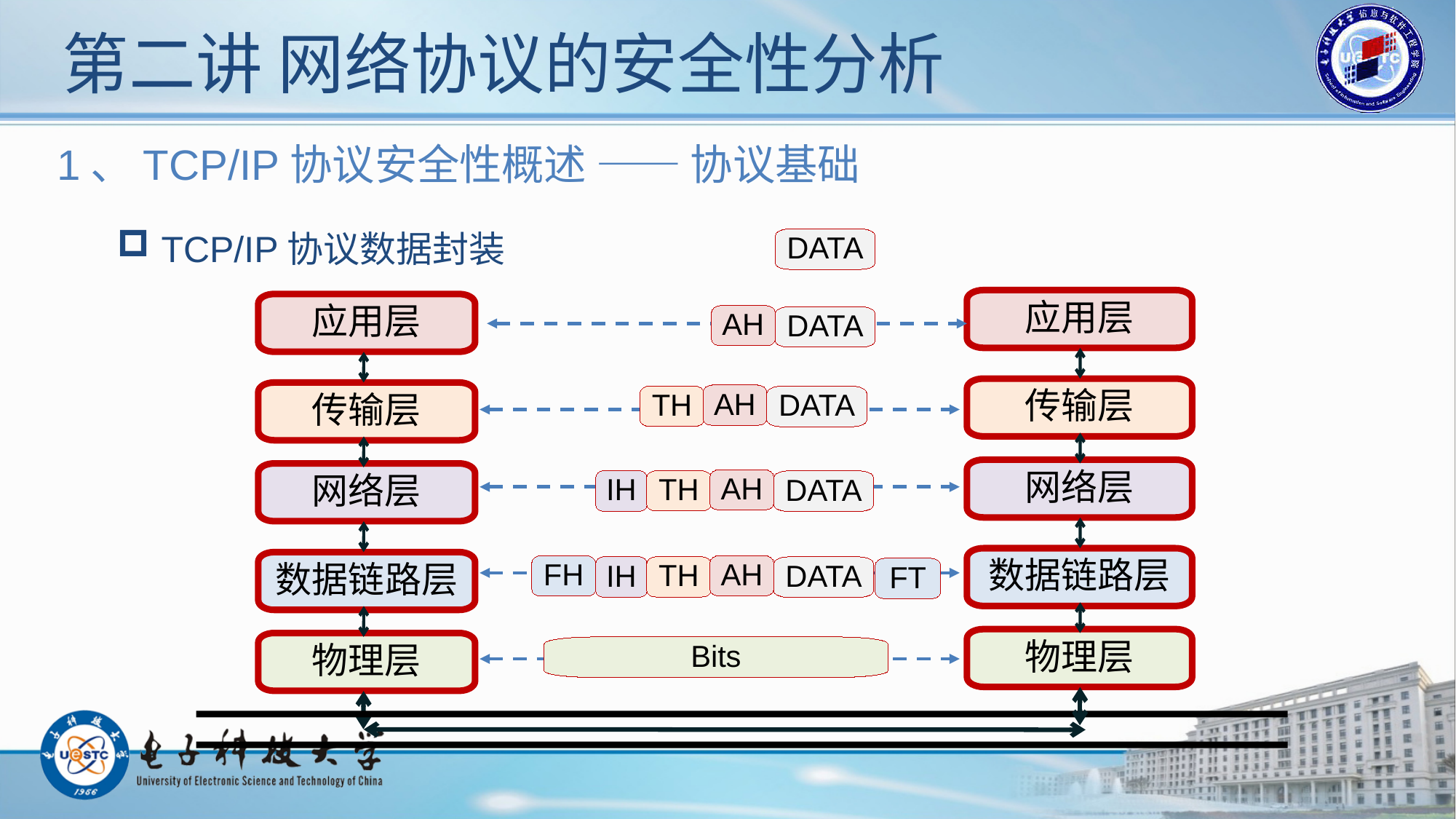

# 第二讲 网络协议的安全性分析
1、TCP/IP协议安全性概述 —— 协议基础
 TCP/IP协议数据封装
DATA
应用层
应用层
AH
DATA
传输层
传输层
AH
TH
DATA
网络层
网络层
AH
TH
IH
DATA
数据链路层
数据链路层
AH
FH
TH
IH
DATA
FT
物理层
物理层
Bits